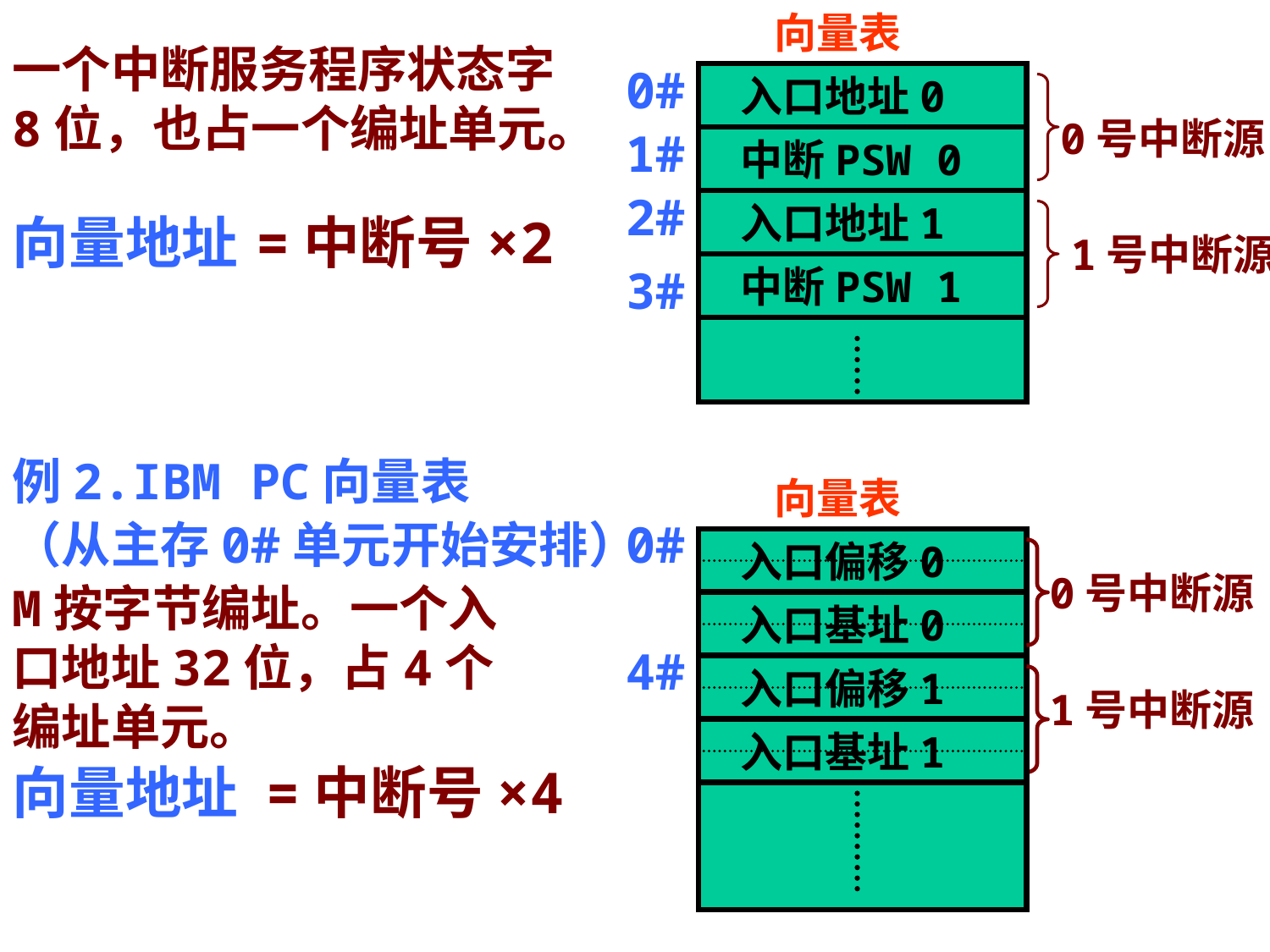

向量表
0#
  入口地址0

0号中断源
1#
  中断PSW 0
2#
  入口地址1

1号中断源
3#
  中断PSW 1

一个中断服务程序状态字8位，也占一个编址单元。
向量地址
=中断号×2
例2.IBM PC向量表
向量表
0#
  入口偏移0

0号中断源
  入口基址0

4#
  入口偏移1

1号中断源

  入口基址1

（从主存0#单元开始安排）
M按字节编址。一个入口地址32位，占4个编址单元。
向量地址
=中断号×4